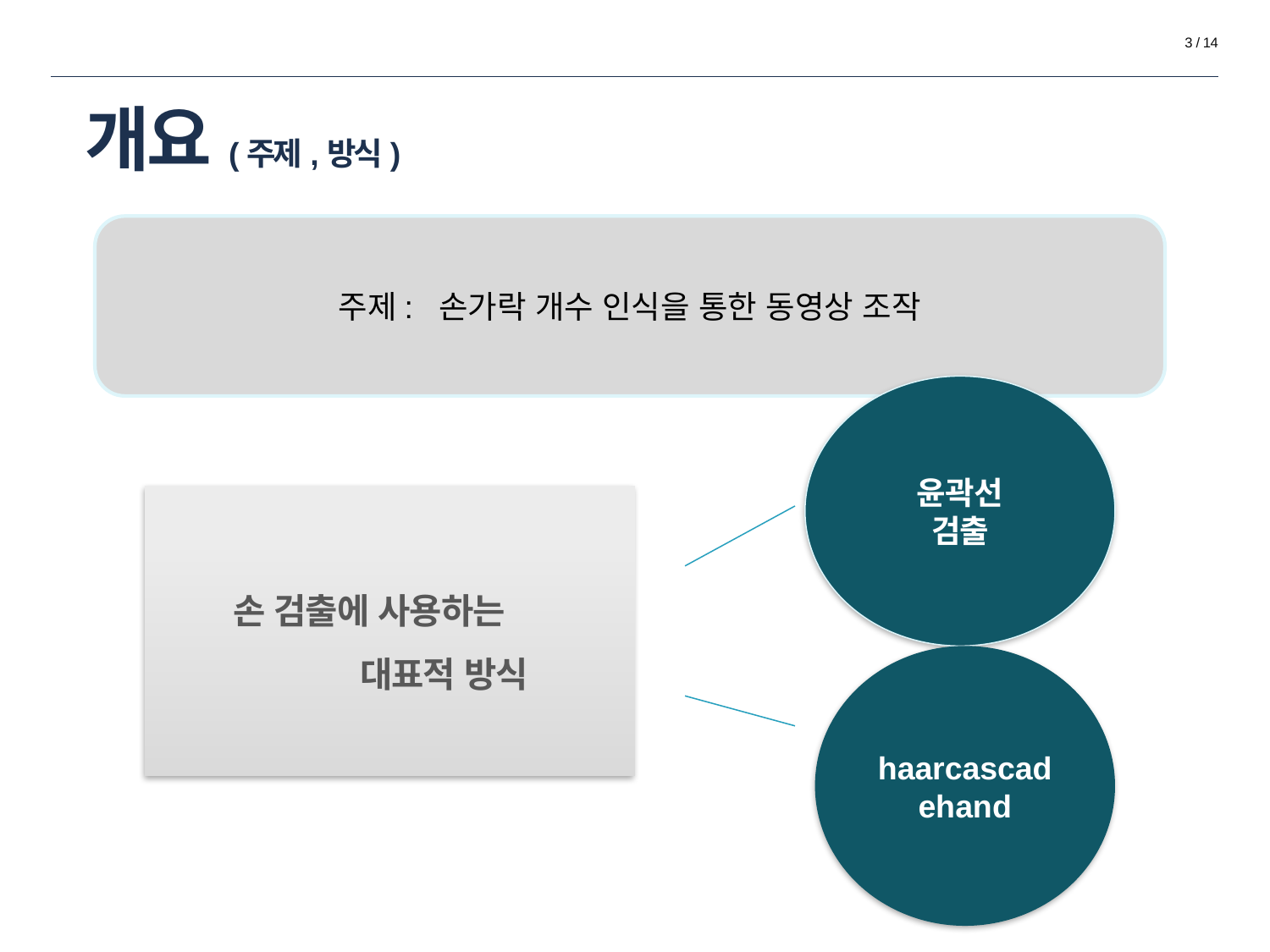

3 / 14
# 개요(주제,방식)
주제:  손가락 개수 인식을 통한 동영상 조작
윤곽선
검출
	손 검출에 사용하는
		대표적 방식
haarcascadehand